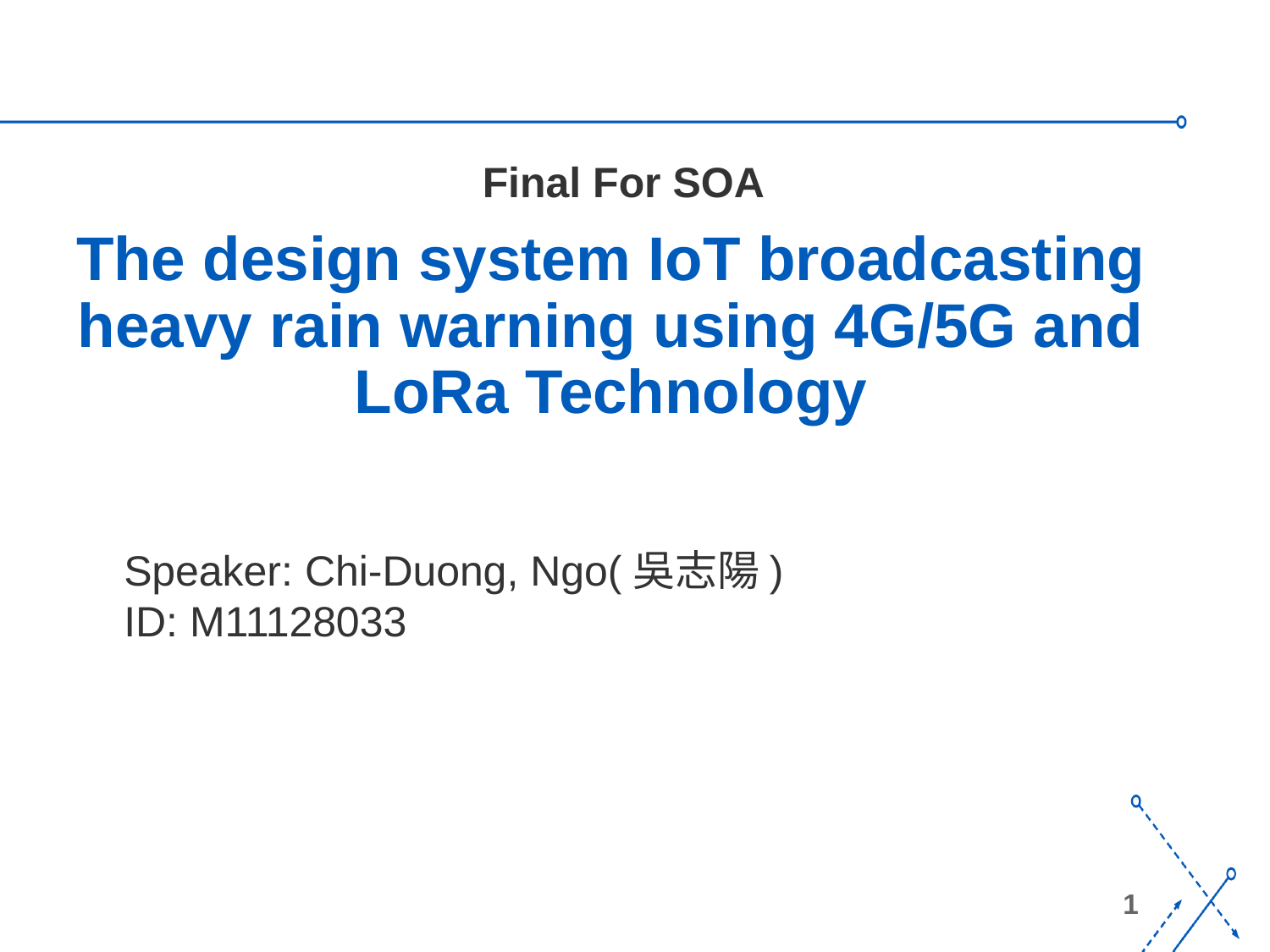

Final For SOA
The design system IoT broadcasting heavy rain warning using 4G/5G and LoRa Technology
Speaker: Chi-Duong, Ngo(吳志陽)
ID: M11128033